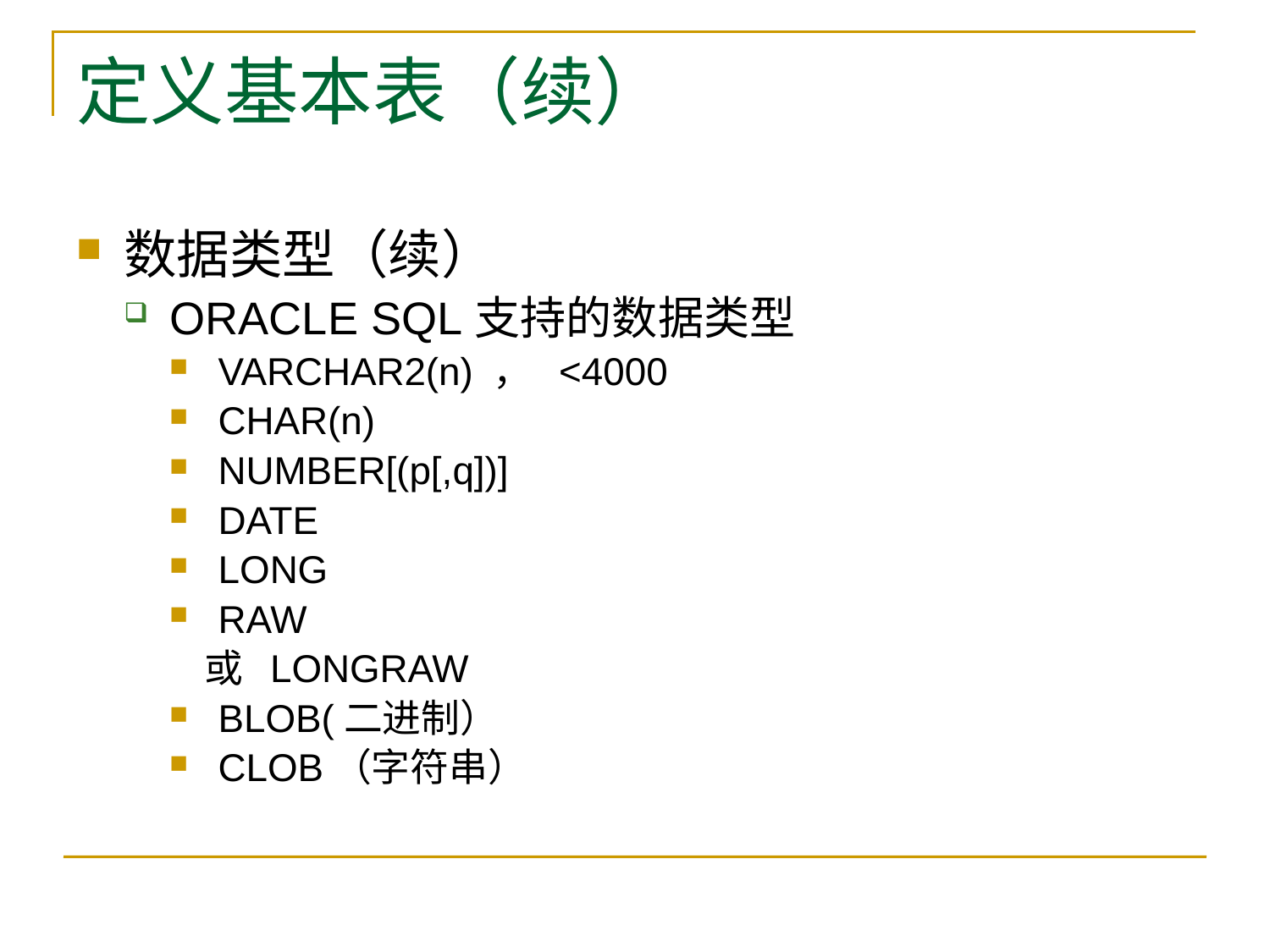

# 定义基本表（续）
数据类型（续）
ORACLE SQL支持的数据类型
VARCHAR2(n) ，  <4000
CHAR(n)
NUMBER[(p[,q])]
DATE
LONG
RAW
   或  LONGRAW
BLOB(二进制）
CLOB（字符串）